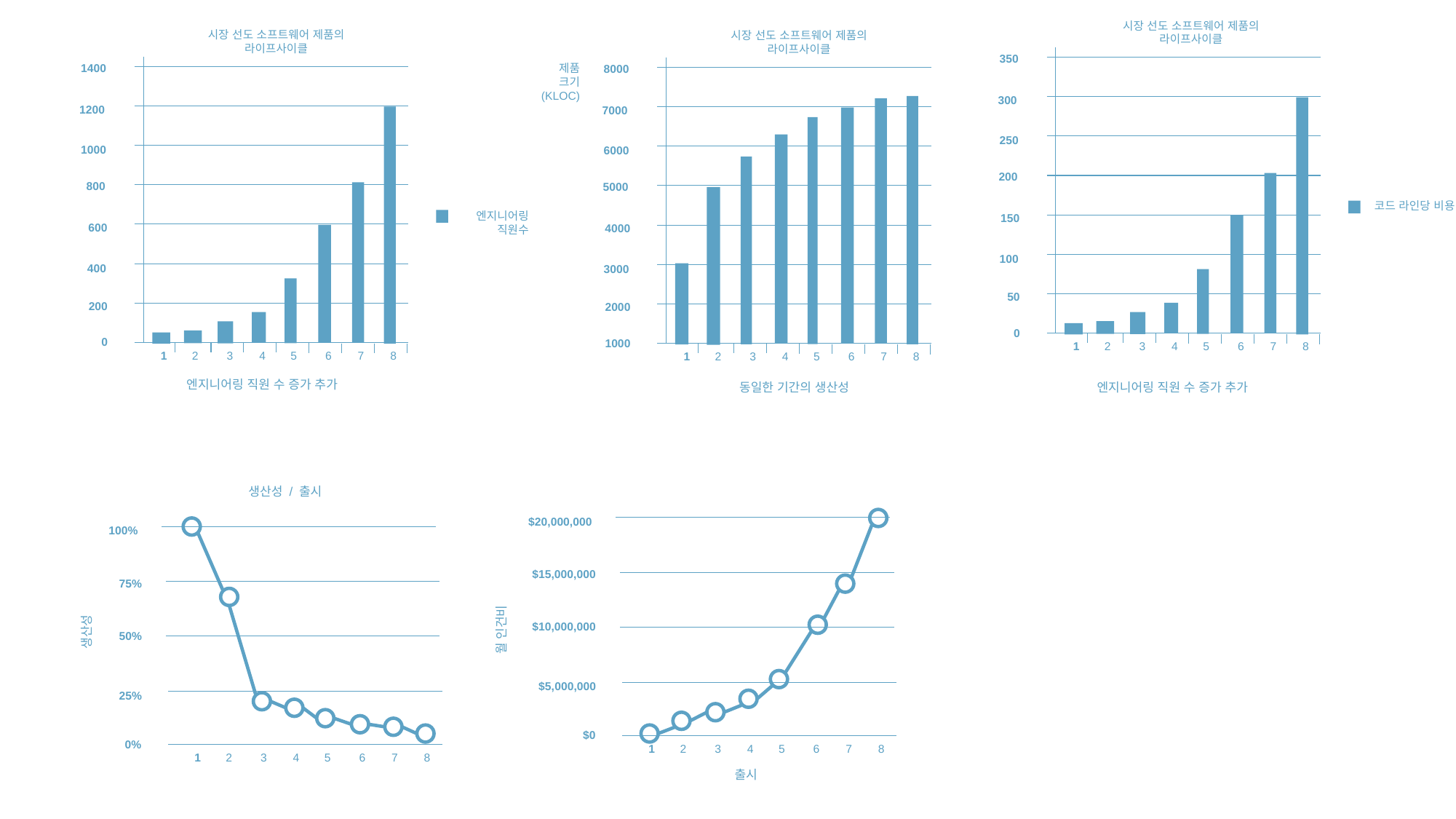

시장 선도 소프트웨어 제품의 라이프사이클
시장 선도 소프트웨어 제품의 라이프사이클
시장 선도 소프트웨어 제품의 라이프사이클
350
1400
제품 크기
(KLOC)
8000
300

1200

7000

250

1000
6000

200

800
5000

코드 라인당 비용

엔지니어링 직원수
150

600

4000

100
400
3000

50
200
2000

0

0

1000

1
2
3
4
5
6
7
8
1
2
3
4
5
6
7
8
1
2
3
4
5
6
7
8
엔지니어링 직원 수 증가 추가
동일한 기간의 생산성
엔지니어링 직원 수 증가 추가
생산성 / 출시
$20,000,000

100%

$15,000,000
75%

$10,000,000

월 인건비
생산성
50%

$5,000,000
25%

$0

0%
1
2
3
4
5
6
7
8
1
2
3
4
5
6
7
8
출시